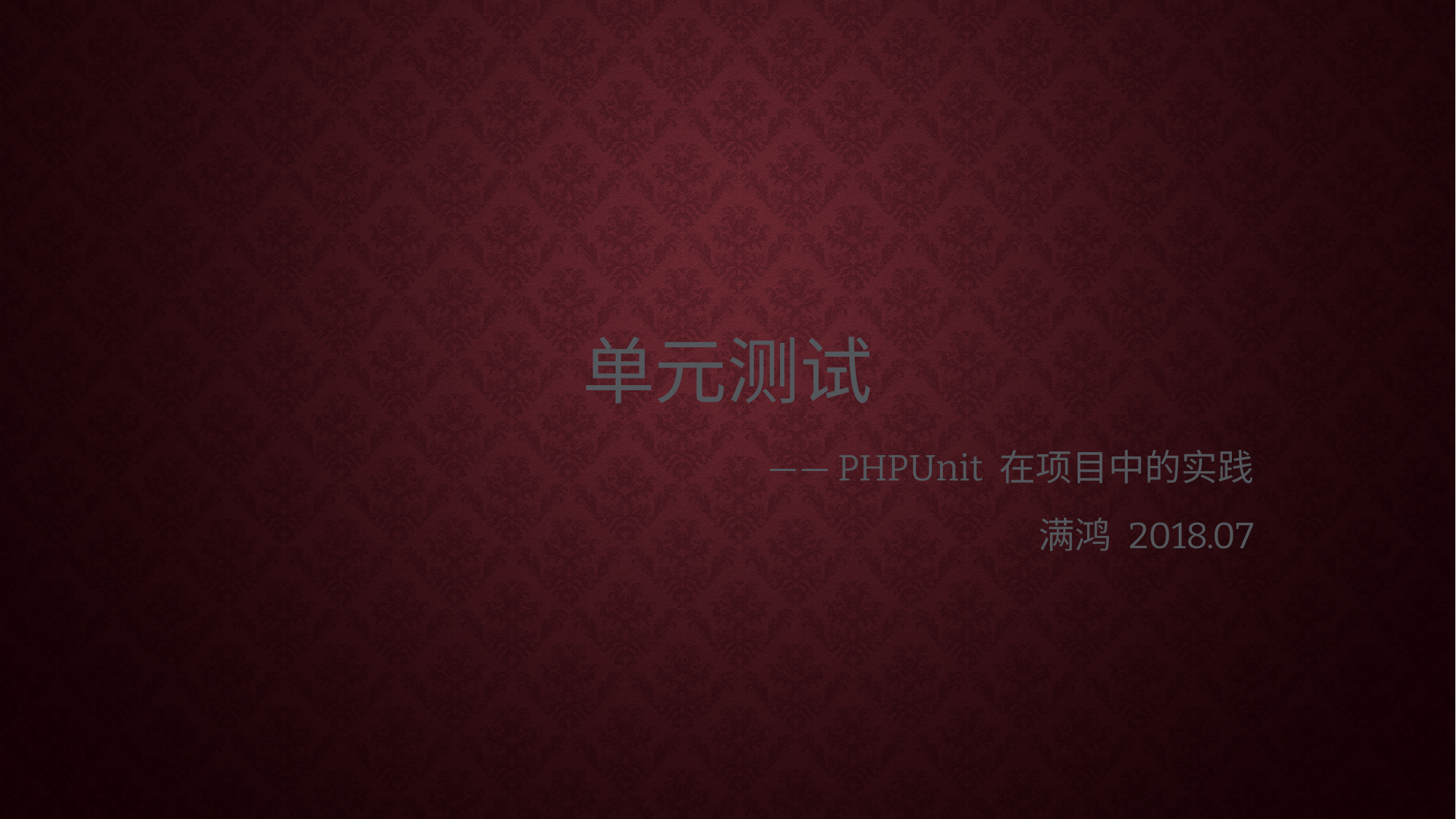

# 单元测试
—— PHPUnit 在项目中的实践
满鸿 2018.07